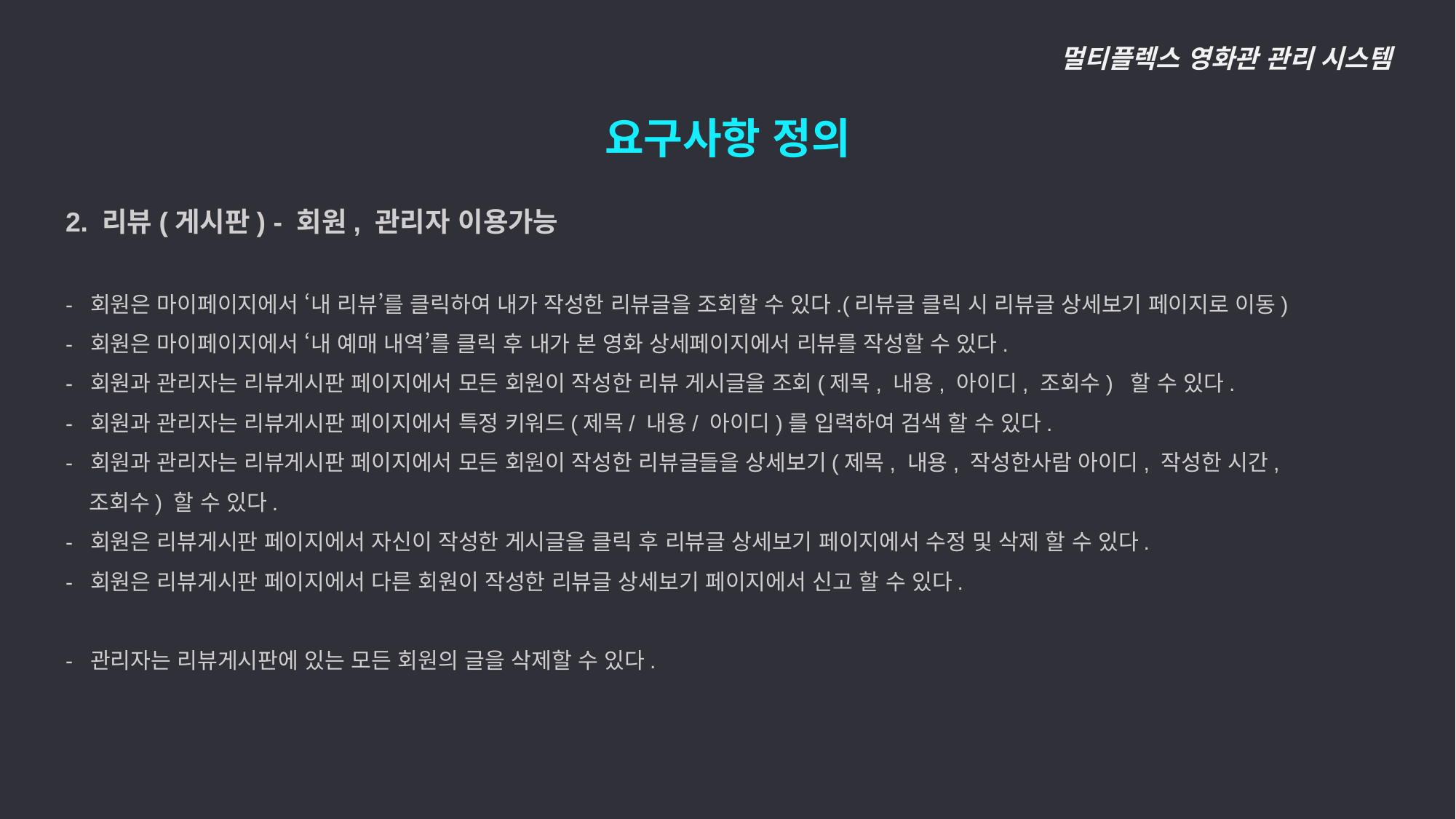

멀티플렉스 영화관 관리 시스템
요구사항 정의
2. 리뷰(게시판) - 회원, 관리자 이용가능

-  회원은 마이페이지에서 ‘내 리뷰’를 클릭하여 내가 작성한 리뷰글을 조회할 수 있다.(리뷰글 클릭 시 리뷰글 상세보기 페이지로 이동)
-  회원은 마이페이지에서 ‘내 예매 내역’를 클릭 후 내가 본 영화 상세페이지에서 리뷰를 작성할 수 있다.
-  회원과 관리자는 리뷰게시판 페이지에서 모든 회원이 작성한 리뷰 게시글을 조회(제목, 내용, 아이디, 조회수)  할 수 있다.
-  회원과 관리자는 리뷰게시판 페이지에서 특정 키워드(제목/ 내용/ 아이디)를 입력하여 검색 할 수 있다.
-  회원과 관리자는 리뷰게시판 페이지에서 모든 회원이 작성한 리뷰글들을 상세보기(제목, 내용, 작성한사람 아이디, 작성한 시간,
   조회수) 할 수 있다.
-  회원은 리뷰게시판 페이지에서 자신이 작성한 게시글을 클릭 후 리뷰글 상세보기 페이지에서 수정 및 삭제 할 수 있다.
-  회원은 리뷰게시판 페이지에서 다른 회원이 작성한 리뷰글 상세보기 페이지에서 신고 할 수 있다.

-  관리자는 리뷰게시판에 있는 모든 회원의 글을 삭제할 수 있다.